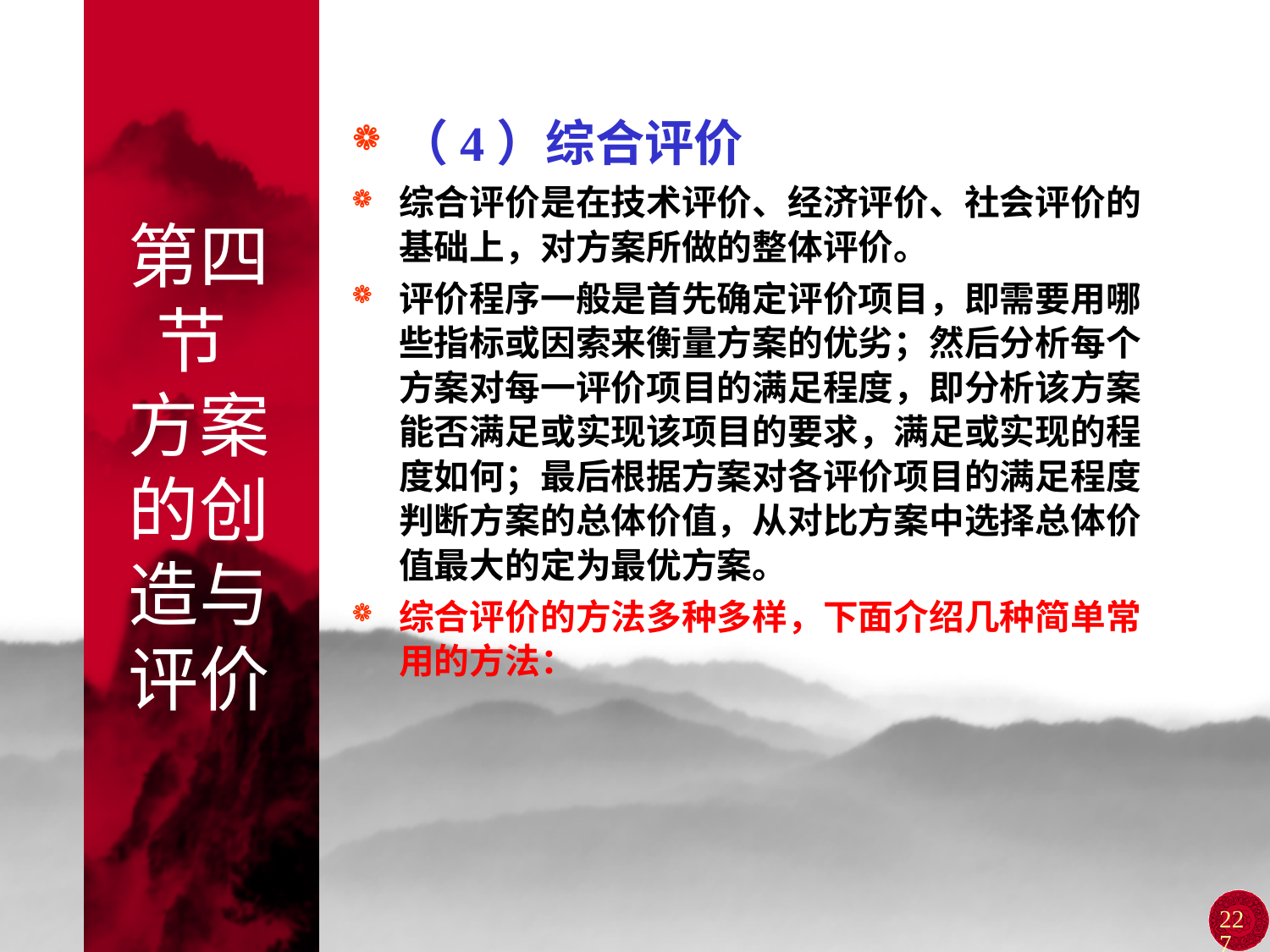

# 第四节  方案的创造与评价
（4）综合评价
综合评价是在技术评价、经济评价、社会评价的基础上，对方案所做的整体评价。
评价程序一般是首先确定评价项目，即需要用哪些指标或因索来衡量方案的优劣；然后分析每个方案对每一评价项目的满足程度，即分析该方案能否满足或实现该项目的要求，满足或实现的程度如何；最后根据方案对各评价项目的满足程度判断方案的总体价值，从对比方案中选择总体价值最大的定为最优方案。
综合评价的方法多种多样，下面介绍几种简单常用的方法：
227